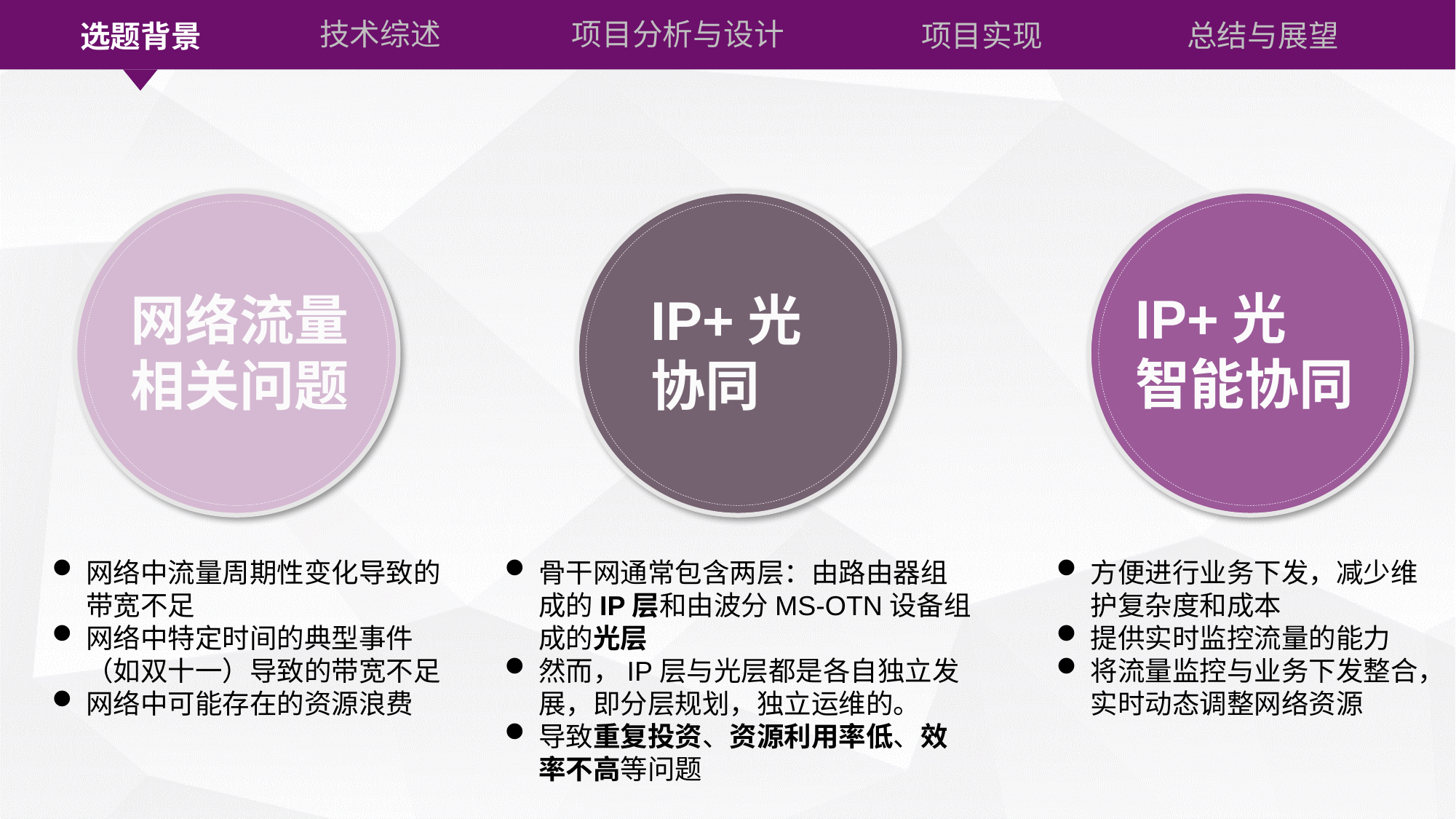

IP+光
协同

IP+光
智能协同

网络流量相关问题
网络中流量周期性变化导致的带宽不足
网络中特定时间的典型事件（如双十一）导致的带宽不足
网络中可能存在的资源浪费
骨干网通常包含两层：由路由器组成的IP层和由波分MS-OTN设备组成的光层
然而，IP层与光层都是各自独立发展，即分层规划，独立运维的。
导致重复投资、资源利用率低、效率不高等问题
方便进行业务下发，减少维护复杂度和成本
提供实时监控流量的能力
将流量监控与业务下发整合，实时动态调整网络资源